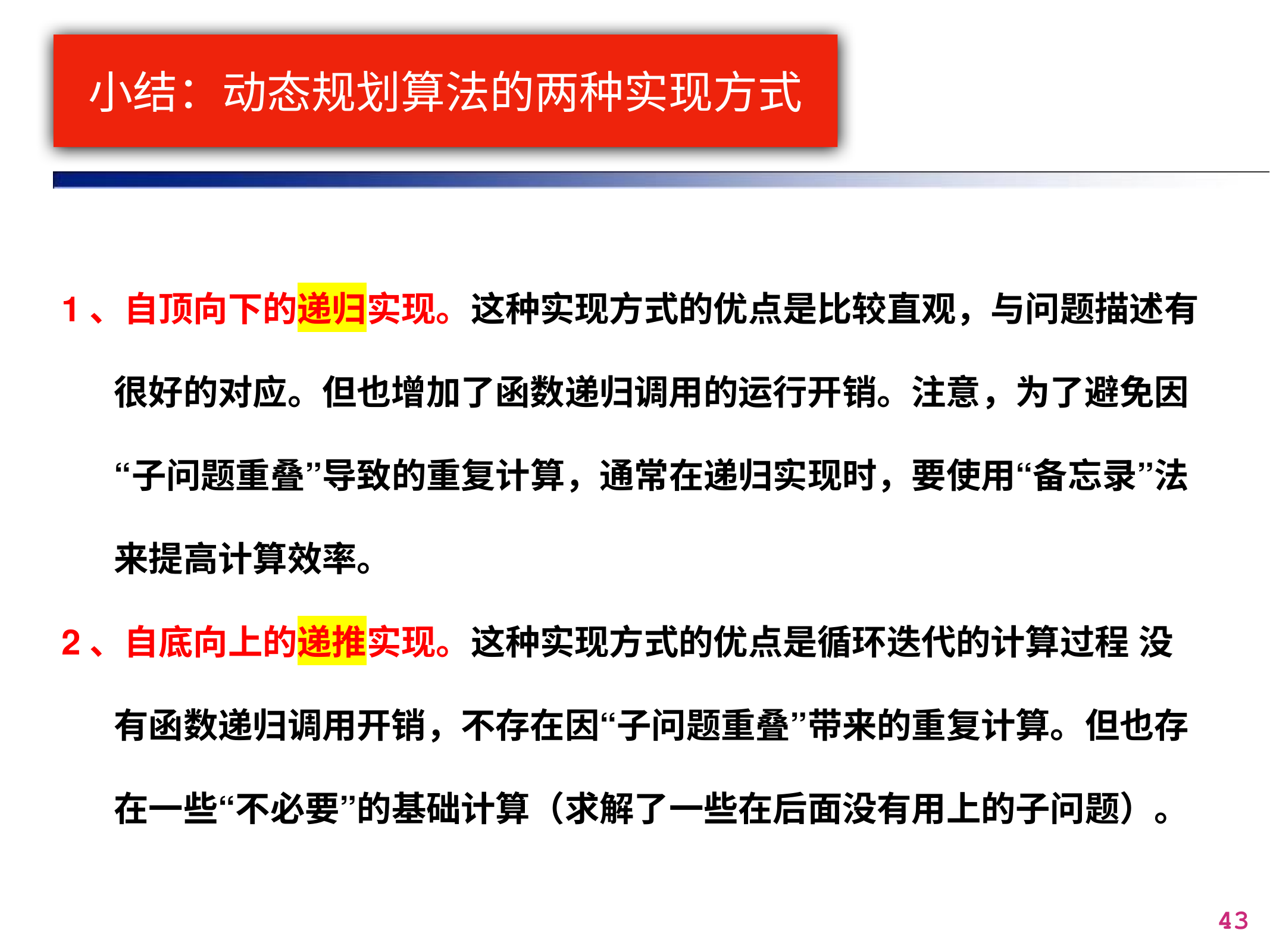

# 小结：动态规划算法的两种实现方式
1、自顶向下的递归实现。这种实现方式的优点是比较直观，与问题描述有很好的对应。但也增加了函数递归调用的运行开销。注意，为了避免因“子问题重叠”导致的重复计算，通常在递归实现时，要使用“备忘录”法来提高计算效率。
2、自底向上的递推实现。这种实现方式的优点是循环迭代的计算过程 没有函数递归调用开销，不存在因“子问题重叠”带来的重复计算。但也存在一些“不必要”的基础计算（求解了一些在后面没有用上的子问题）。
43